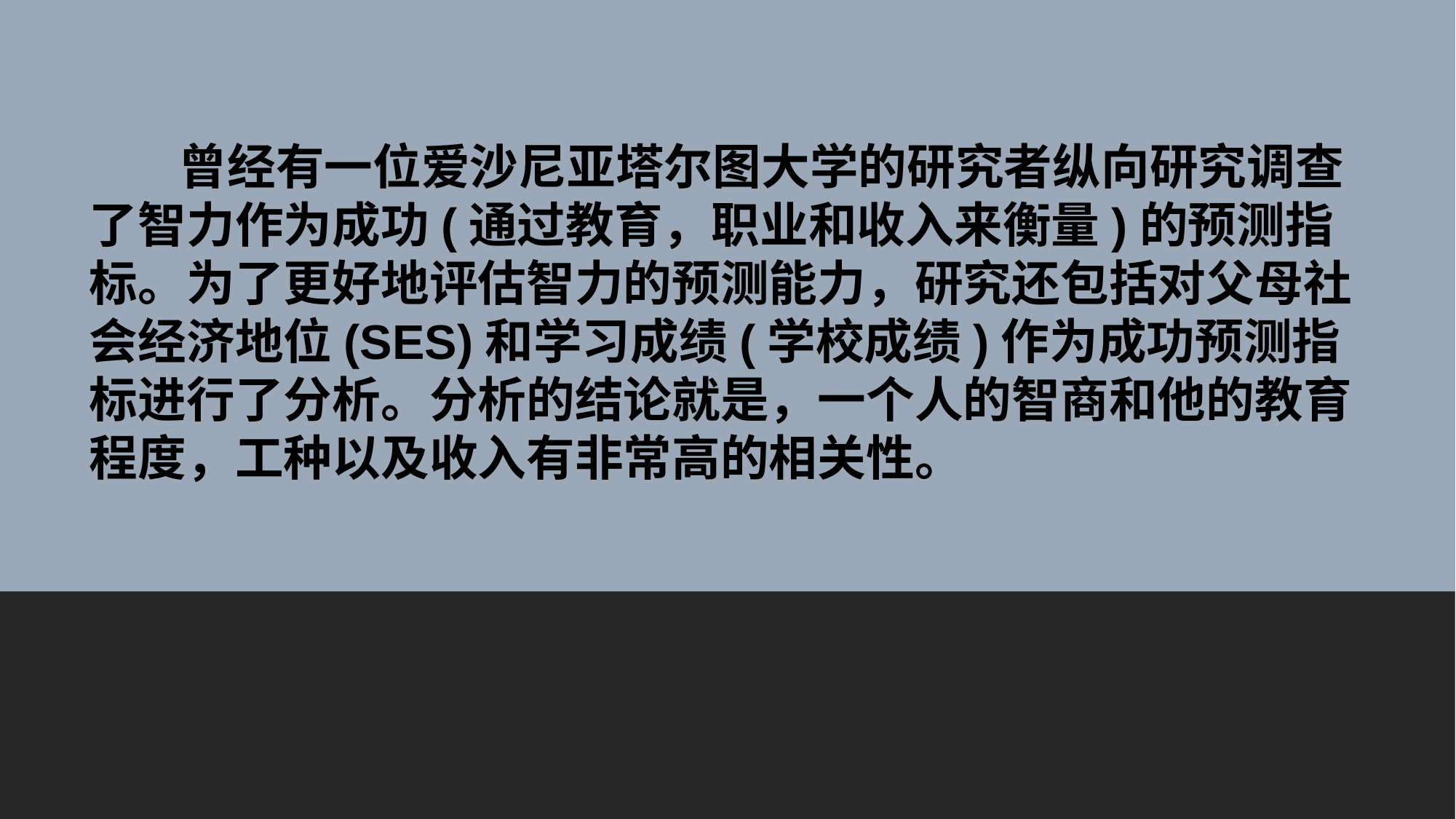

曾经有一位爱沙尼亚塔尔图大学的研究者纵向研究调查了智力作为成功(通过教育，职业和收入来衡量)的预测指标。为了更好地评估智力的预测能力，研究还包括对父母社会经济地位(SES)和学习成绩(学校成绩)作为成功预测指标进行了分析。分析的结论就是，一个人的智商和他的教育程度，工种以及收入有非常高的相关性。

#

2025/1/10